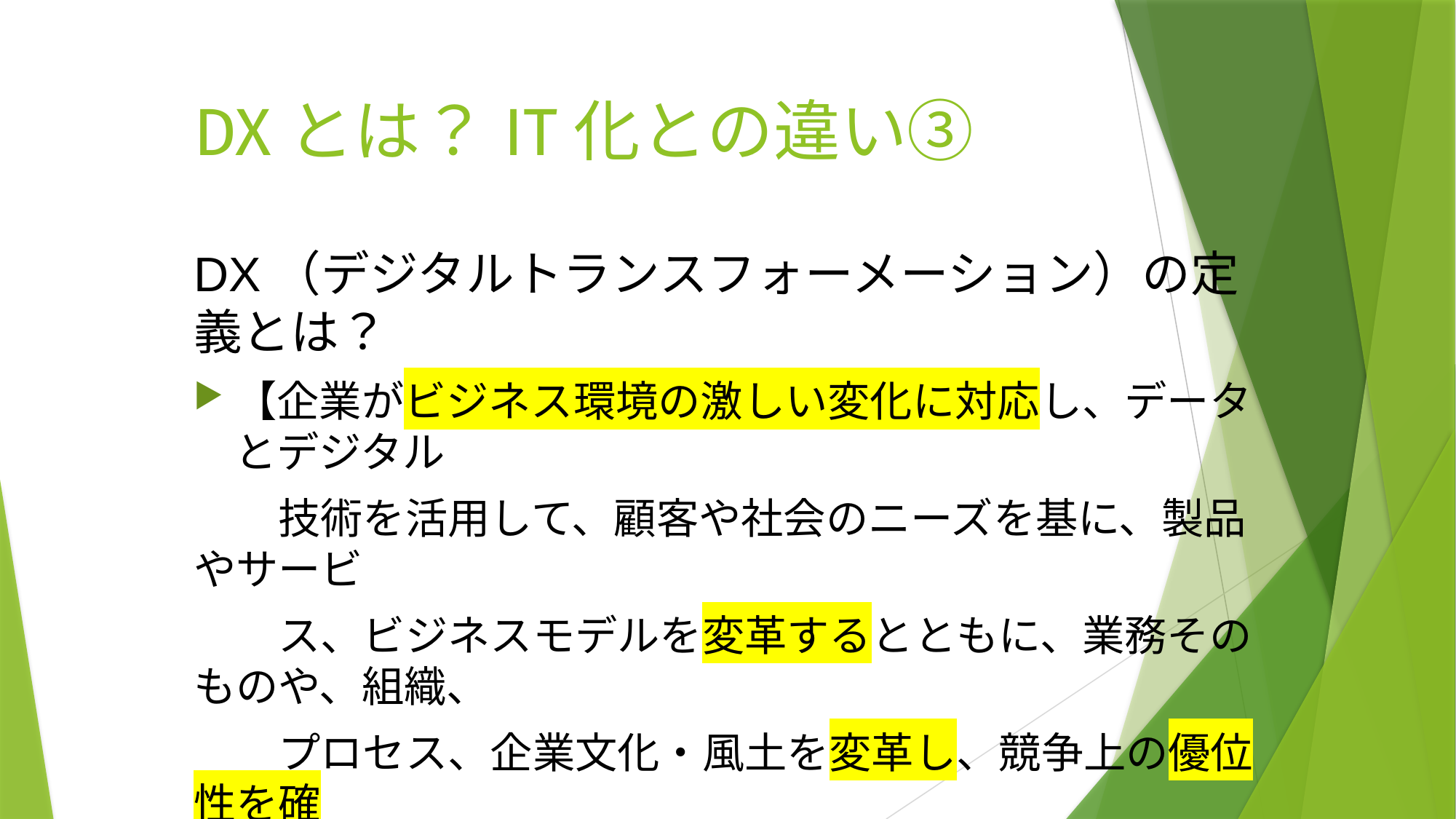

# DXとは？IT化との違い③
DX（デジタルトランスフォーメーション）の定義とは？
【企業がビジネス環境の激しい変化に対応し、データとデジタル
　　技術を活用して、顧客や社会のニーズを基に、製品やサービ
　　ス、ビジネスモデルを変革するとともに、業務そのものや、組織、
　　プロセス、企業文化・風土を変革し、競争上の優位性を確
　　立すること。】
　＊デジタルトランスフォーメーションを推進するためのガイドラインを参照。